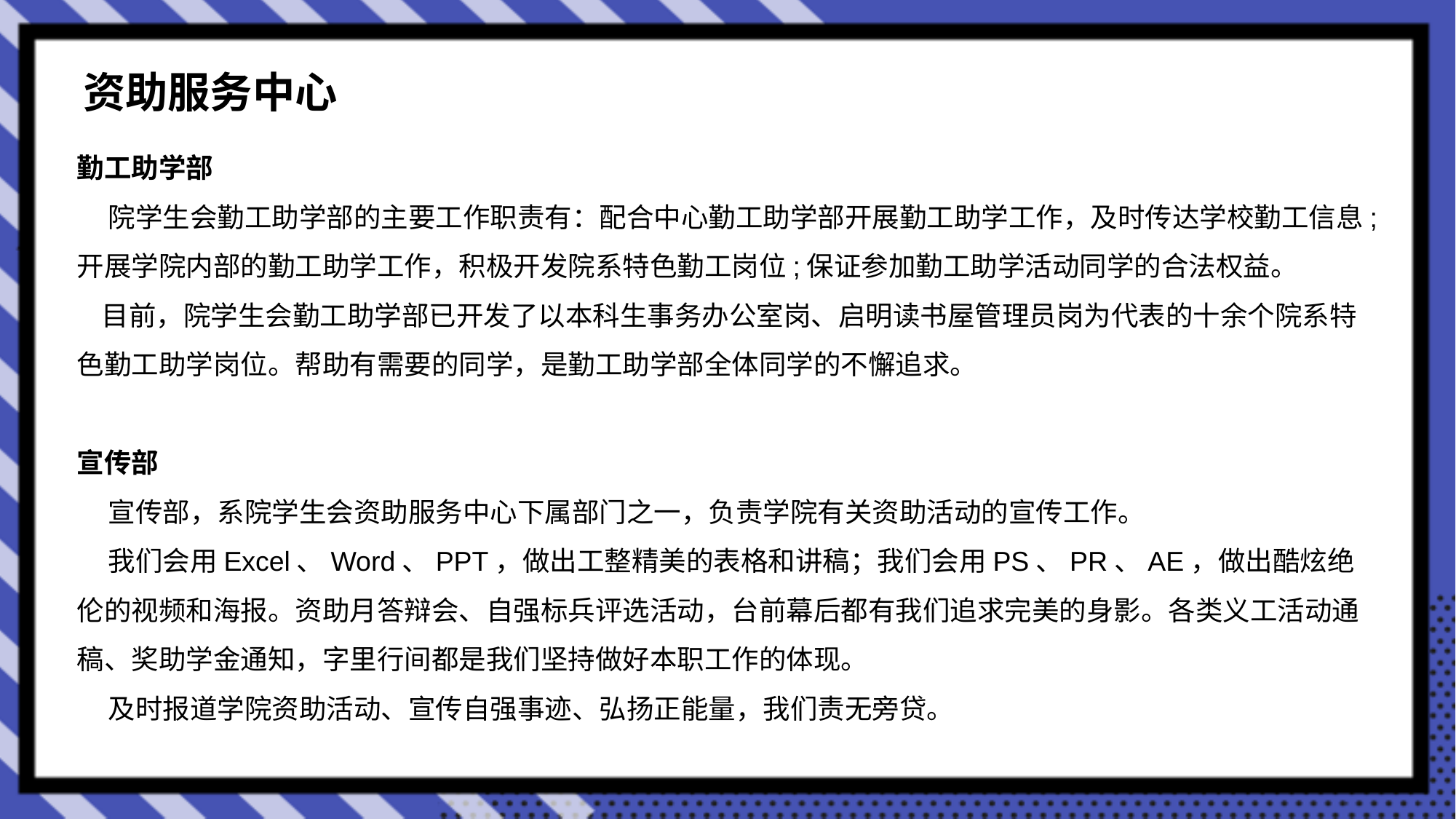

资助服务中心
勤工助学部
    院学生会勤工助学部的主要工作职责有：配合中心勤工助学部开展勤工助学工作，及时传达学校勤工信息;开展学院内部的勤工助学工作，积极开发院系特色勤工岗位;保证参加勤工助学活动同学的合法权益。
    目前，院学生会勤工助学部已开发了以本科生事务办公室岗、启明读书屋管理员岗为代表的十余个院系特色勤工助学岗位。帮助有需要的同学，是勤工助学部全体同学的不懈追求。

宣传部
    宣传部，系院学生会资助服务中心下属部门之一，负责学院有关资助活动的宣传工作。
    我们会用Excel、Word、PPT，做出工整精美的表格和讲稿；我们会用PS、PR、AE，做出酷炫绝伦的视频和海报。资助月答辩会、自强标兵评选活动，台前幕后都有我们追求完美的身影。各类义工活动通稿、奖助学金通知，字里行间都是我们坚持做好本职工作的体现。
    及时报道学院资助活动、宣传自强事迹、弘扬正能量，我们责无旁贷。